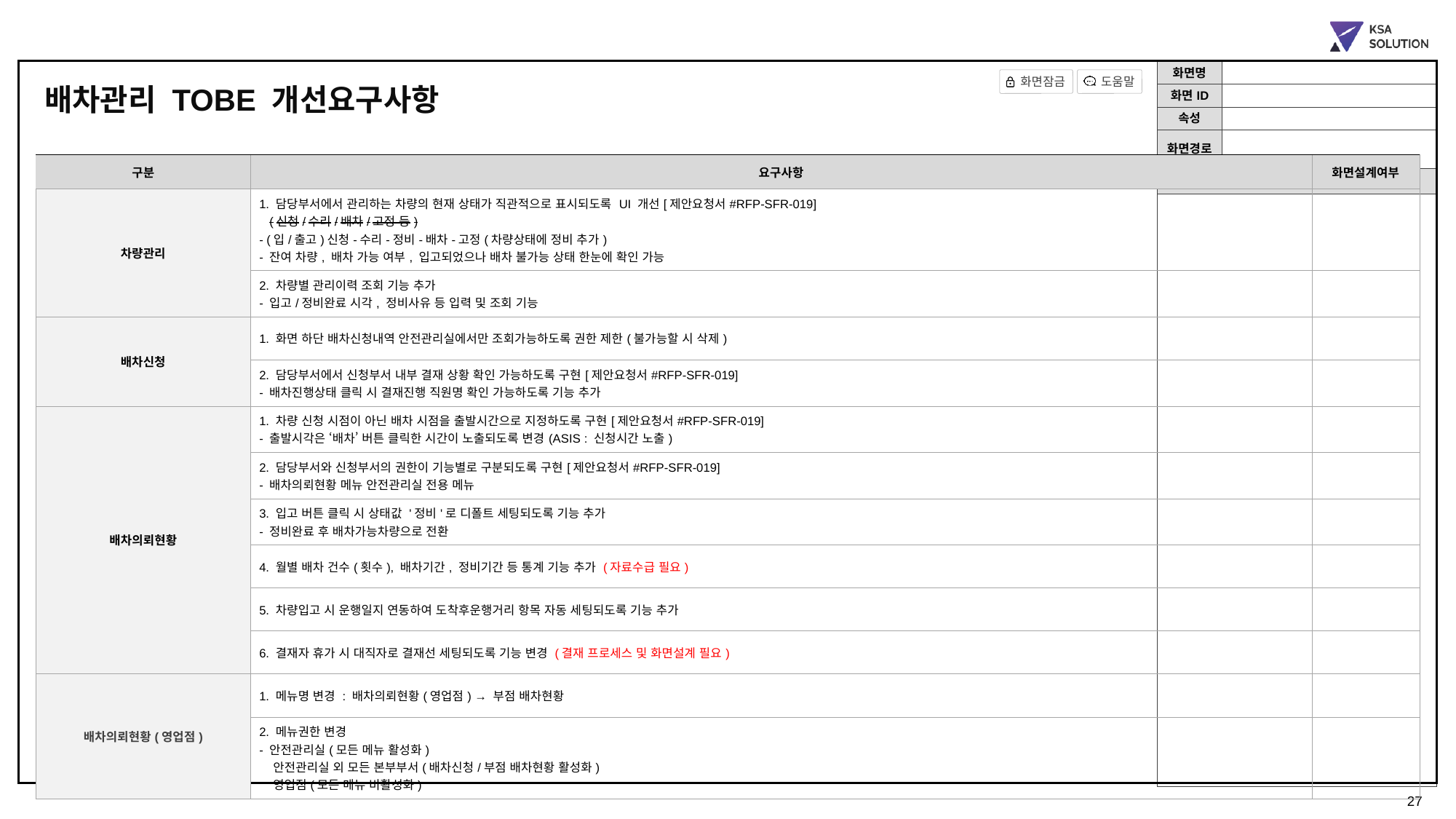

배차관리 TOBE 개선요구사항
| 구분 | 요구사항 | 화면설계여부 |
| --- | --- | --- |
| 차량관리 | 1. 담당부서에서 관리하는 차량의 현재 상태가 직관적으로 표시되도록 UI 개선[제안요청서#RFP-SFR-019] (신청/수리/배차/고정 등) - (입/출고)신청-수리-정비-배차-고정(차량상태에 정비 추가) - 잔여 차량, 배차 가능 여부, 입고되었으나 배차 불가능 상태 한눈에 확인 가능 |  |
|  | 2. 차량별 관리이력 조회 기능 추가 - 입고/정비완료 시각, 정비사유 등 입력 및 조회 기능 |  |
| 배차신청 | 1. 화면 하단 배차신청내역 안전관리실에서만 조회가능하도록 권한 제한(불가능할 시 삭제) |  |
|  | 2. 담당부서에서 신청부서 내부 결재 상황 확인 가능하도록 구현[제안요청서#RFP-SFR-019] - 배차진행상태 클릭 시 결재진행 직원명 확인 가능하도록 기능 추가 |  |
| 배차의뢰현황 | 1. 차량 신청 시점이 아닌 배차 시점을 출발시간으로 지정하도록 구현[제안요청서#RFP-SFR-019] - 출발시각은 ‘배차’ 버튼 클릭한 시간이 노출되도록 변경(ASIS : 신청시간 노출) |  |
|  | 2. 담당부서와 신청부서의 권한이 기능별로 구분되도록 구현[제안요청서#RFP-SFR-019] - 배차의뢰현황 메뉴 안전관리실 전용 메뉴 |  |
| 배차의뢰현황 | 3. 입고 버튼 클릭 시 상태값 '정비'로 디폴트 세팅되도록 기능 추가 - 정비완료 후 배차가능차량으로 전환 |  |
|  | 4. 월별 배차 건수(횟수), 배차기간, 정비기간 등 통계 기능 추가 (자료수급 필요) |  |
|  | 5. 차량입고 시 운행일지 연동하여 도착후운행거리 항목 자동 세팅되도록 기능 추가 |  |
|  | 6. 결재자 휴가 시 대직자로 결재선 세팅되도록 기능 변경 (결재 프로세스 및 화면설계 필요) |  |
| 배차의뢰현황(영업점) | 1. 메뉴명 변경 : 배차의뢰현황(영업점) → 부점 배차현황 |  |
|  | 2. 메뉴권한 변경 - 안전관리실(모든 메뉴 활성화) 안전관리실 외 모든 본부부서(배차신청/부점 배차현황 활성화) 영업점(모든 메뉴 비활성화) |  |